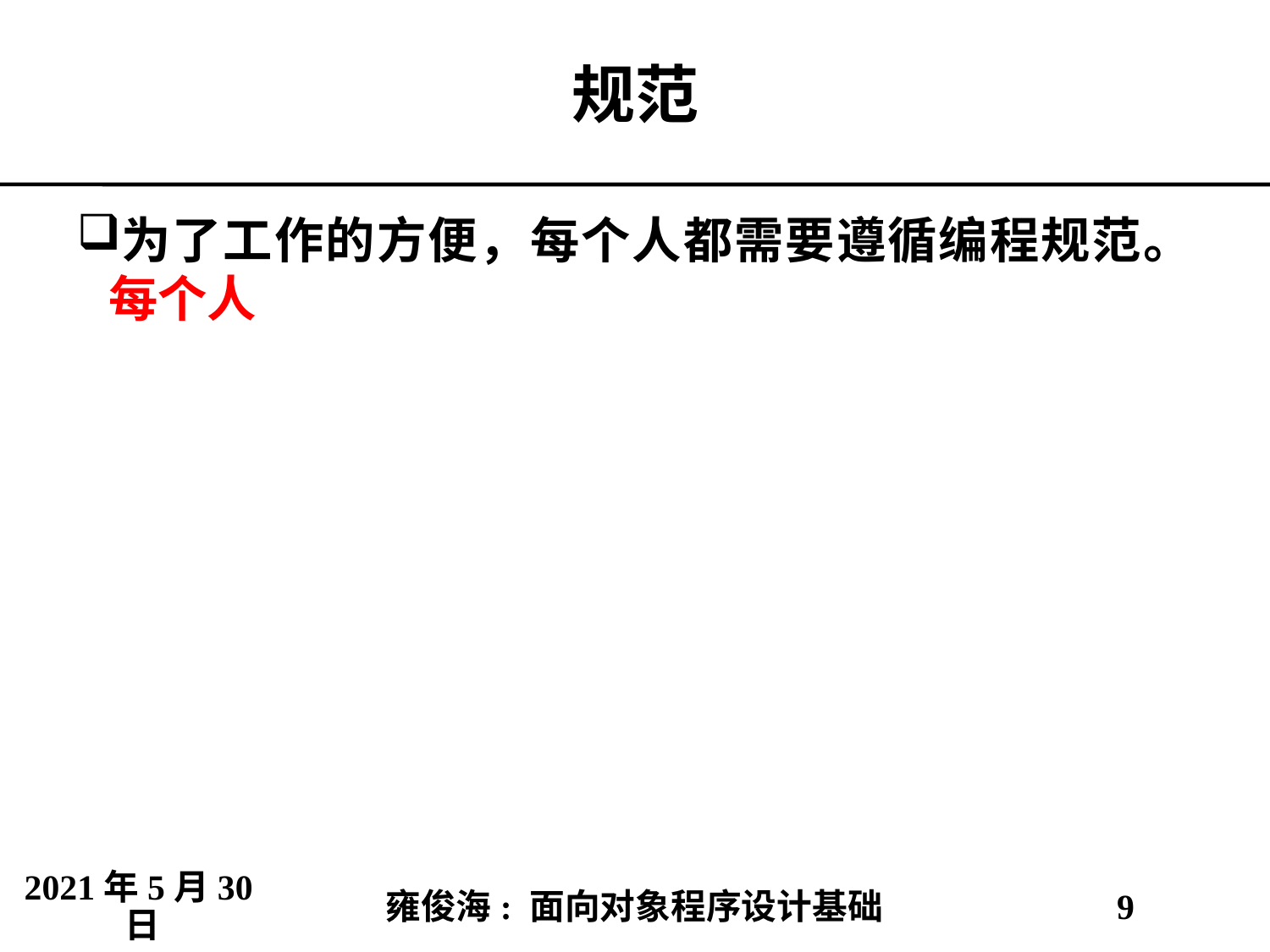

# 规范

为了工作的方便，每个人都需要遵循编程规范。每个人
2021年5月30日
雍俊海: 面向对象程序设计基础
9